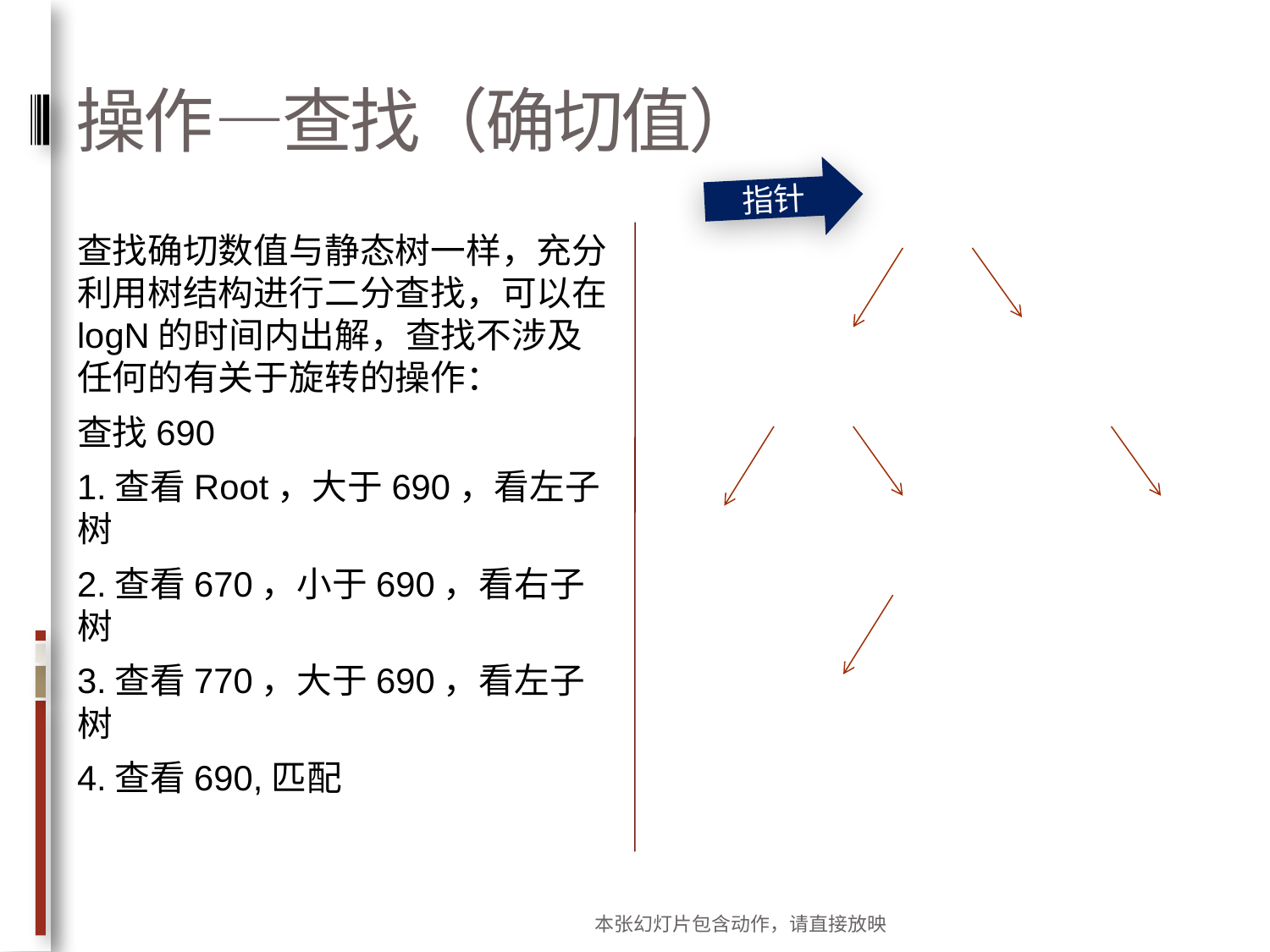

# 操作—查找（确切值）
1360

7(权重)
  670

8
6760

890
   13

18
 770

9
9999

990
 690

465
指针
查找确切数值与静态树一样，充分利用树结构进行二分查找，可以在logN的时间内出解，查找不涉及任何的有关于旋转的操作：
查找690
1.查看Root，大于690，看左子树
2.查看670，小于690，看右子树
3.查看770，大于690，看左子树
4.查看690,匹配
本张幻灯片包含动作，请直接放映